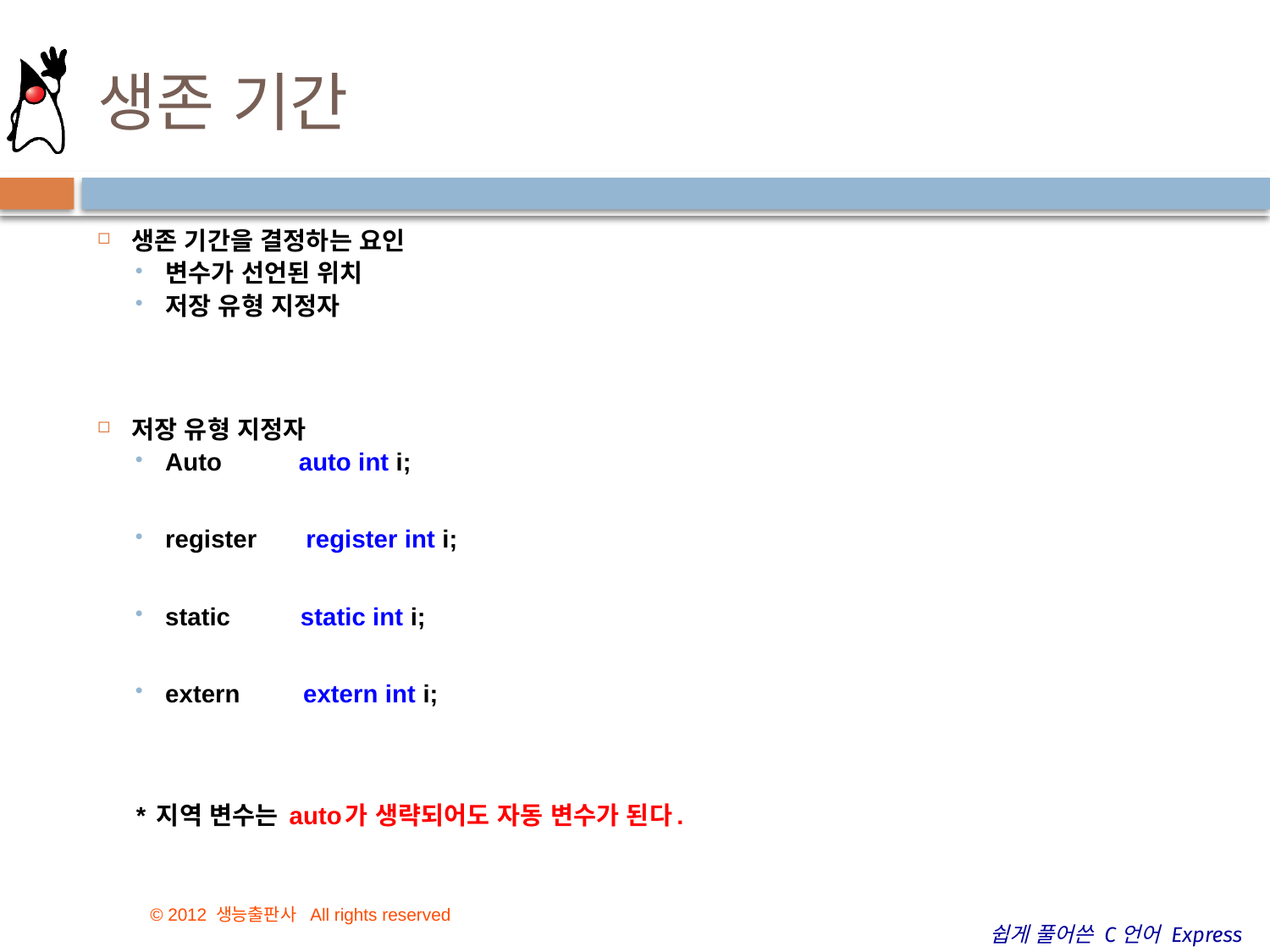

# 생존 기간
생존 기간을 결정하는 요인
변수가 선언된 위치
저장 유형 지정자

저장 유형 지정자
Auto           auto int i;

register       register int i;

static          static int i;

extern         extern int i;

* 지역 변수는 auto가 생략되어도 자동 변수가 된다.